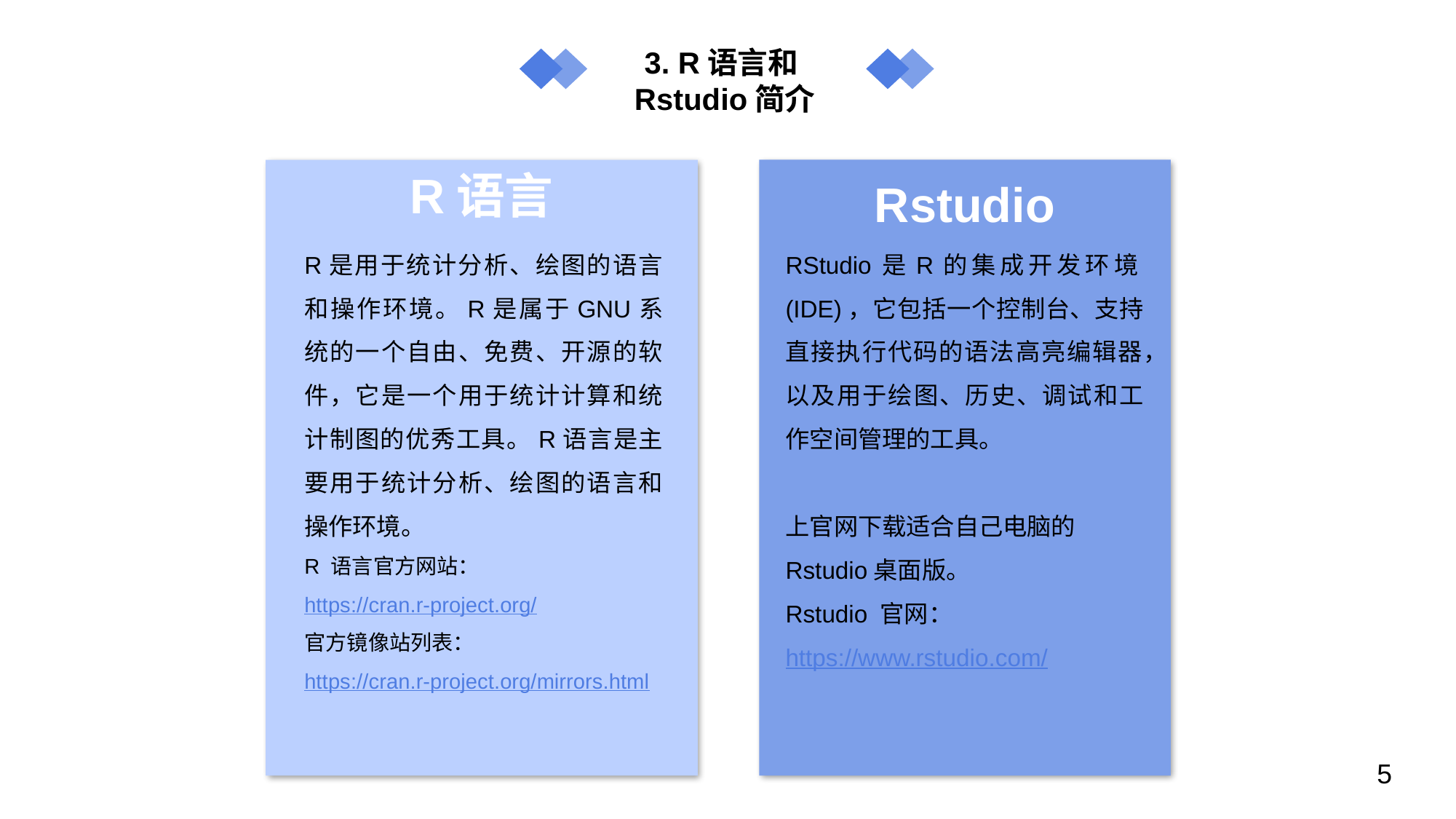

3. R语言和Rstudio简介

R语言
Rstudio
RStudio是R的集成开发环境(IDE)，它包括一个控制台、支持直接执行代码的语法高亮编辑器，以及用于绘图、历史、调试和工作空间管理的工具。

上官网下载适合自己电脑的Rstudio桌面版。
Rstudio 官网：https://www.rstudio.com/

R是用于统计分析、绘图的语言和操作环境。R是属于GNU系统的一个自由、免费、开源的软件，它是一个用于统计计算和统计制图的优秀工具。R语言是主要用于统计分析、绘图的语言和操作环境。
R 语言官方网站：
https://cran.r-project.org/
官方镜像站列表：
https://cran.r-project.org/mirrors.html

5